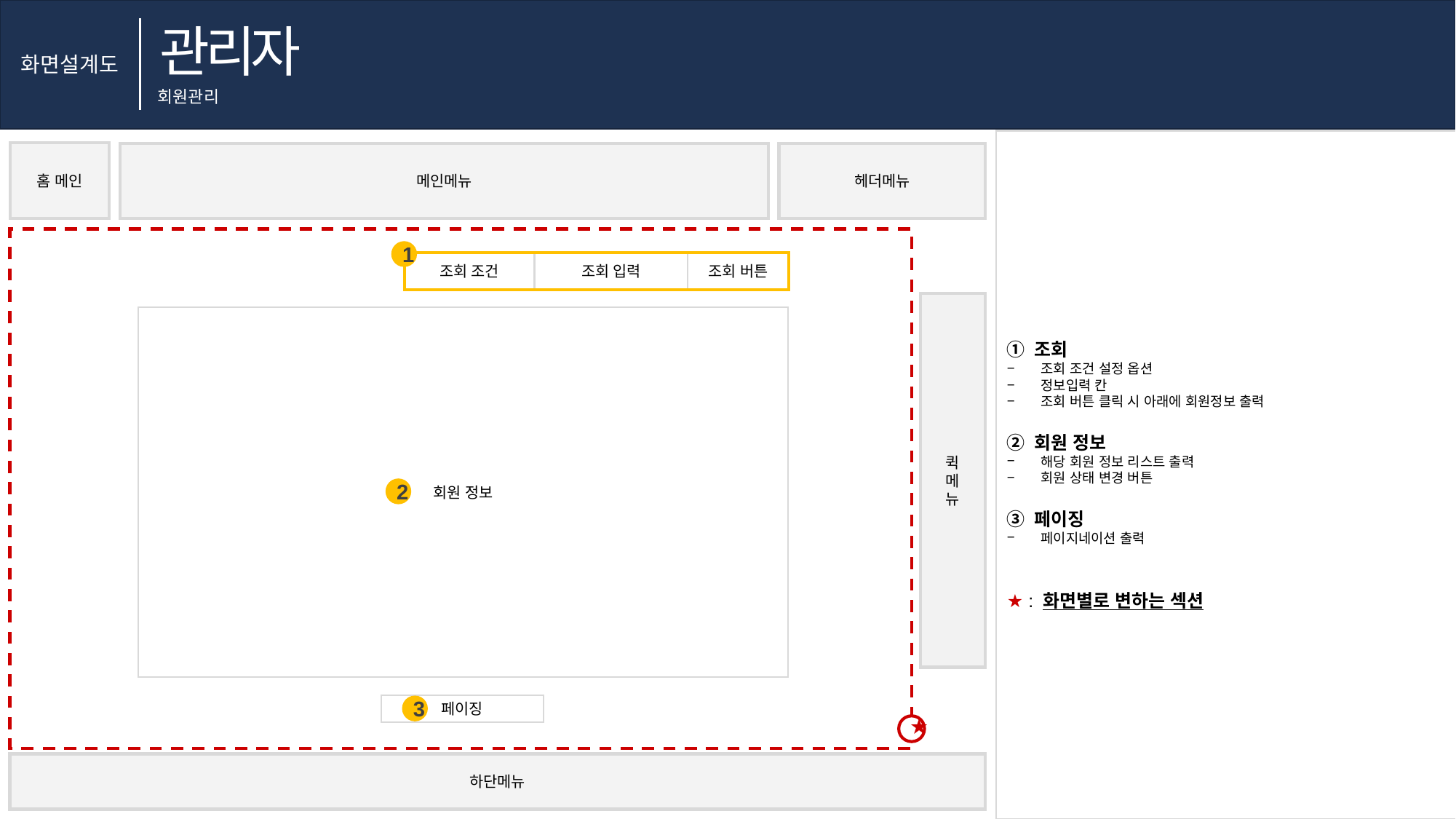

관리자
화면설계도
회원관리
① 조회
조회 조건 설정 옵션
정보입력 칸
조회 버튼 클릭 시 아래에 회원정보 출력

② 회원 정보
해당 회원 정보 리스트 출력
회원 상태 변경 버튼

③ 페이징
페이지네이션 출력

★ : 화면별로 변하는 섹션
홈 메인
메인메뉴
헤더메뉴

1
조회 조건
조회 입력
조회 버튼

퀵
메
뉴
회원 정보
2
페이징
3
★

하단메뉴